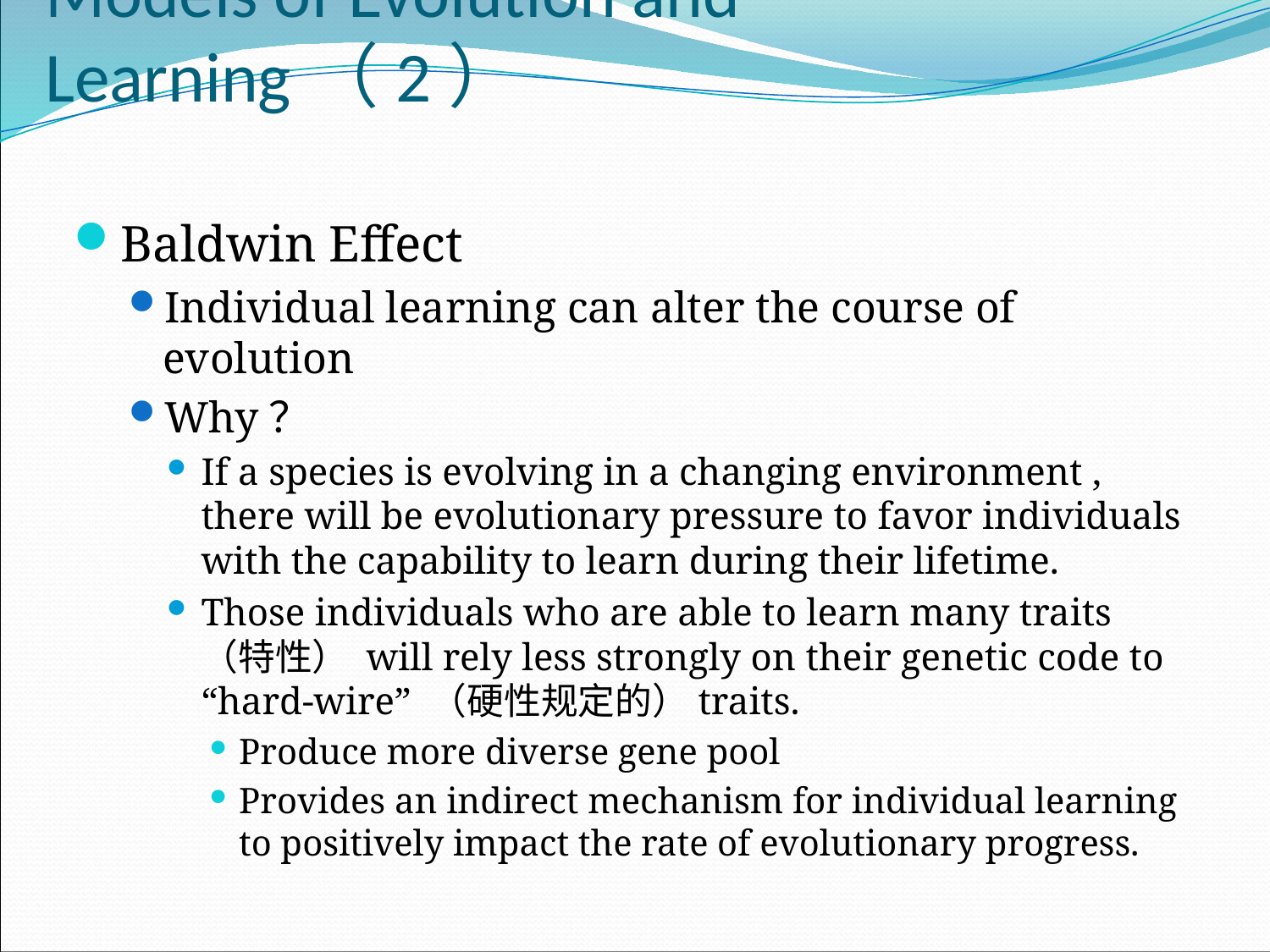

# Models of Evolution and Learning（2）
Baldwin Effect
Individual learning can alter the course of evolution
Why？
If a species is evolving in a changing environment , there will be evolutionary pressure to favor individuals with the capability to learn during their lifetime.
Those individuals who are able to learn many traits（特性） will rely less strongly on their genetic code to “hard-wire” （硬性规定的）traits.
Produce more diverse gene pool
Provides an indirect mechanism for individual learning to positively impact the rate of evolutionary progress.